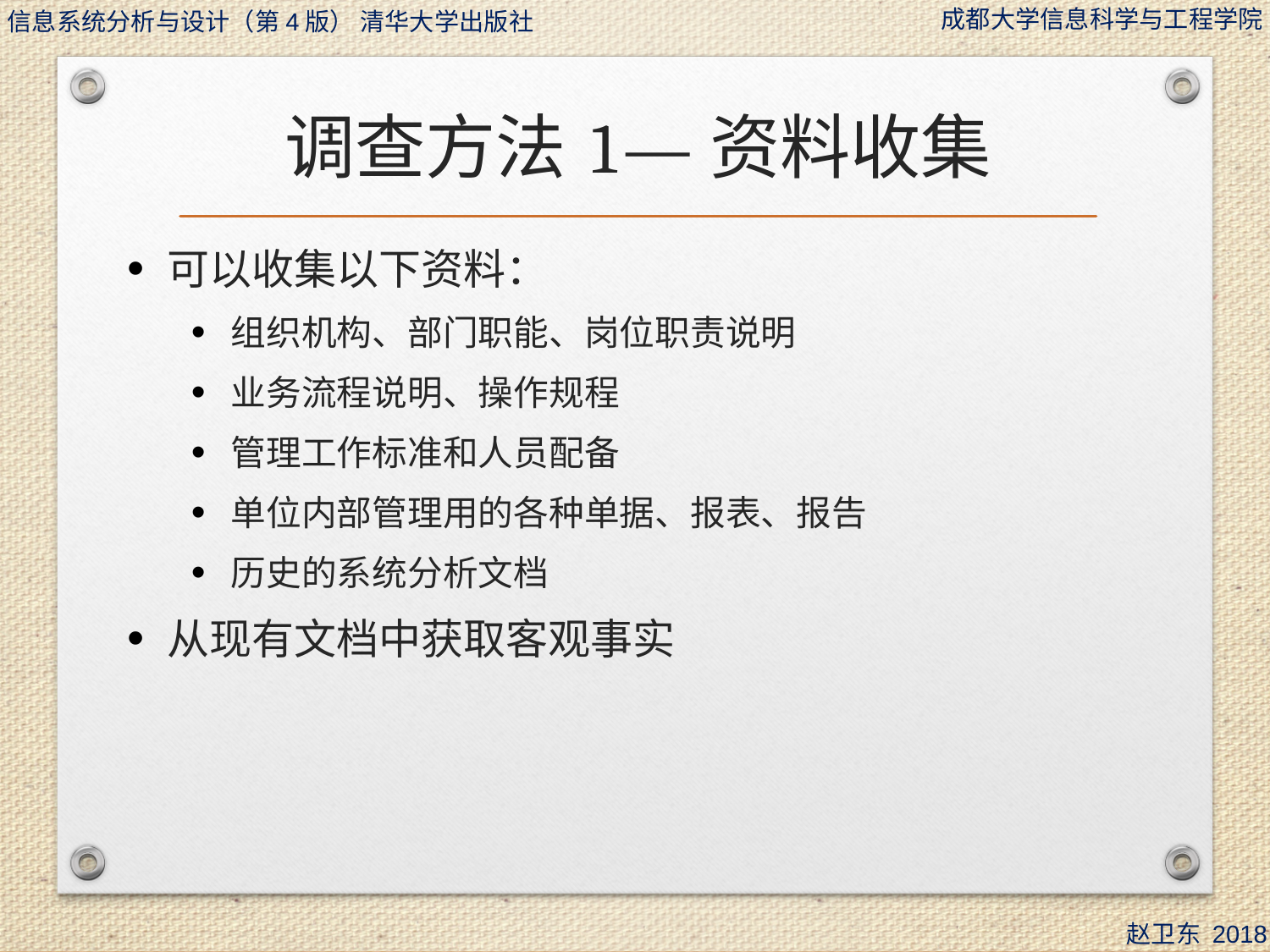

# 调查方法1—资料收集
可以收集以下资料：
组织机构、部门职能、岗位职责说明
业务流程说明、操作规程
管理工作标准和人员配备
单位内部管理用的各种单据、报表、报告
历史的系统分析文档
从现有文档中获取客观事实